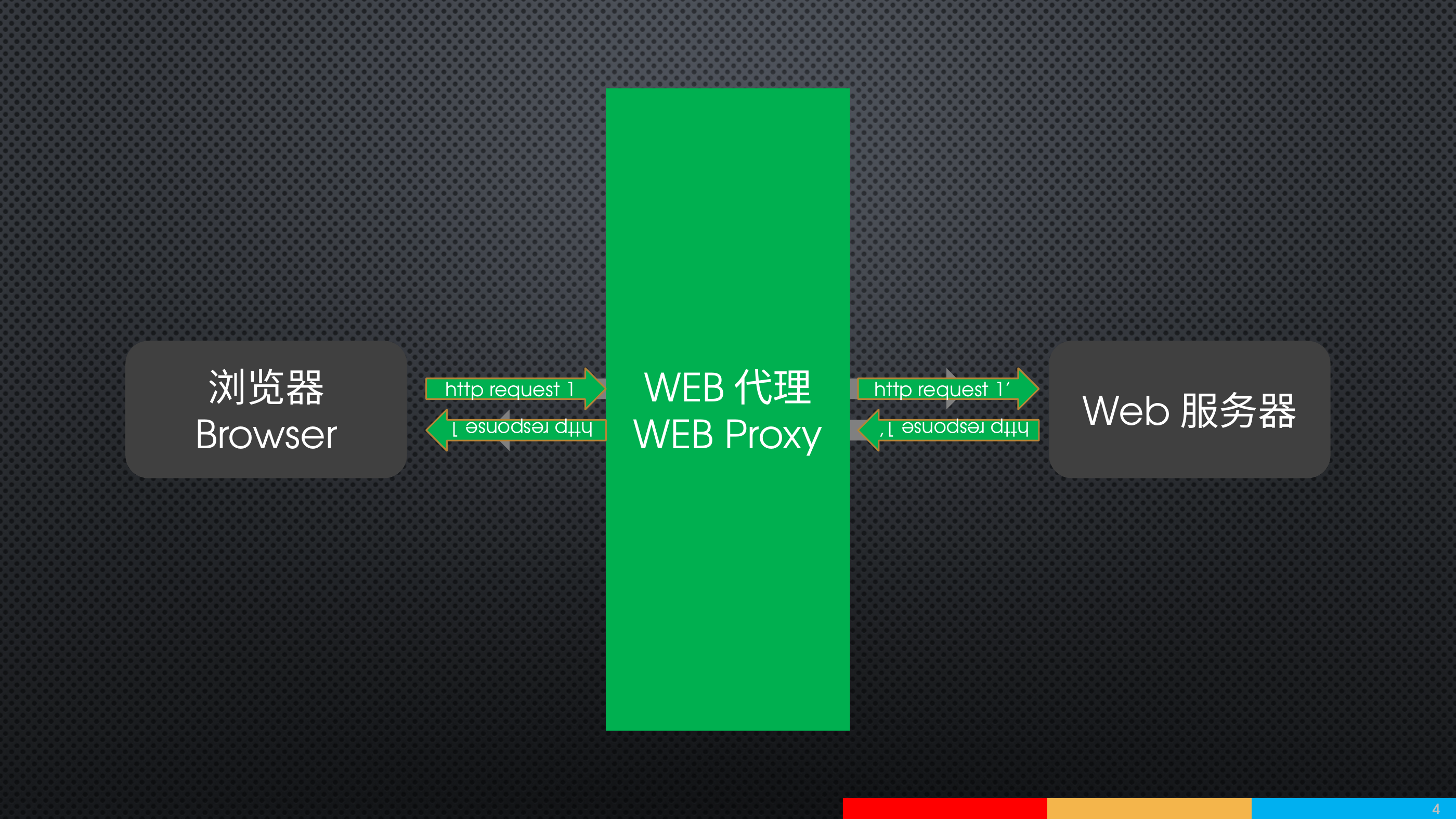

WEB代理
WEB Proxy
浏览器
Browser
Web服务器
http request 1
http request
http request 1’
http response 1
http response
http response 1’